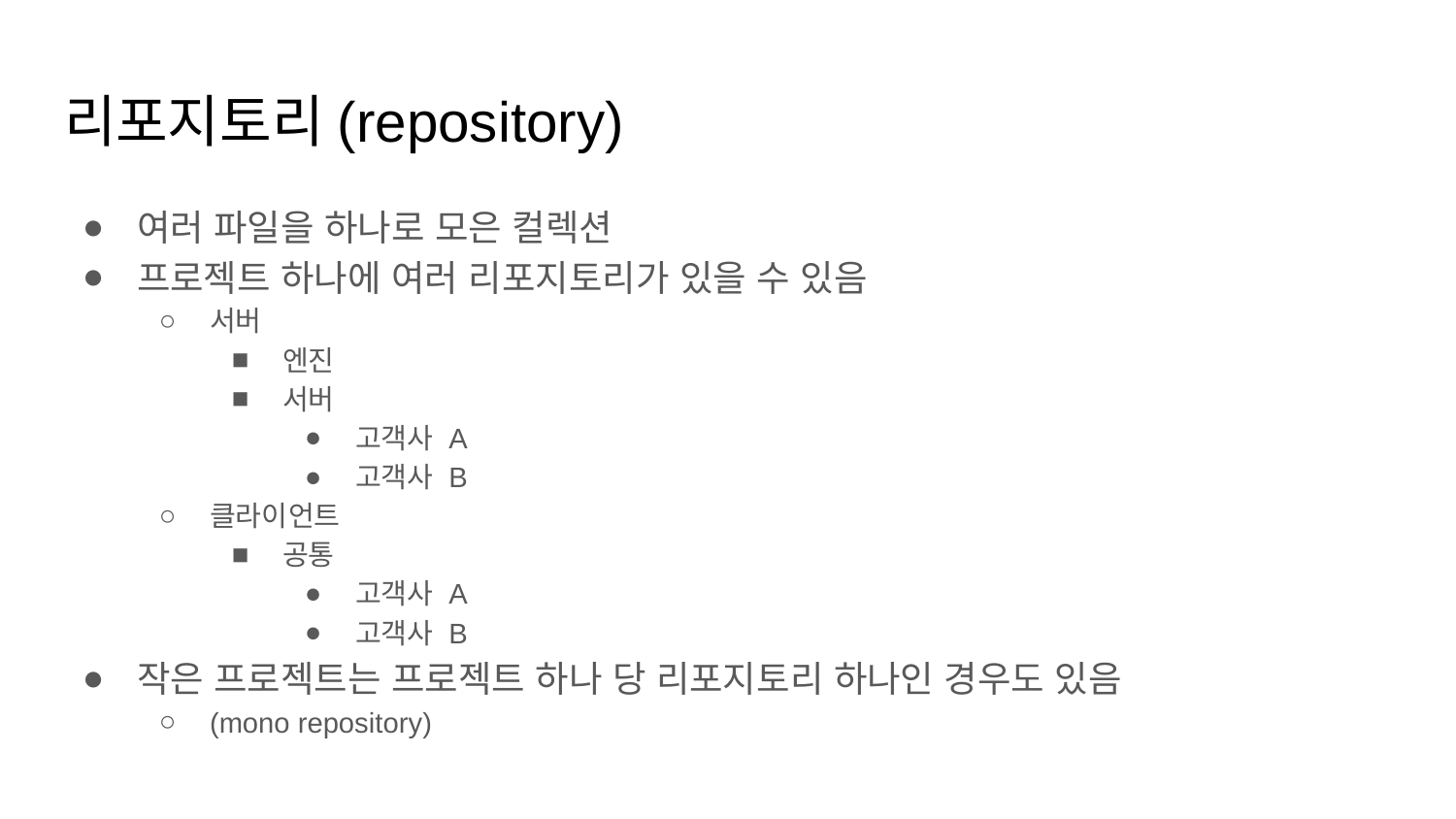

# 리포지토리(repository)
여러 파일을 하나로 모은 컬렉션
프로젝트 하나에 여러 리포지토리가 있을 수 있음
서버
엔진
서버
고객사 A
고객사 B
클라이언트
공통
고객사 A
고객사 B
작은 프로젝트는 프로젝트 하나 당 리포지토리 하나인 경우도 있음
(mono repository)